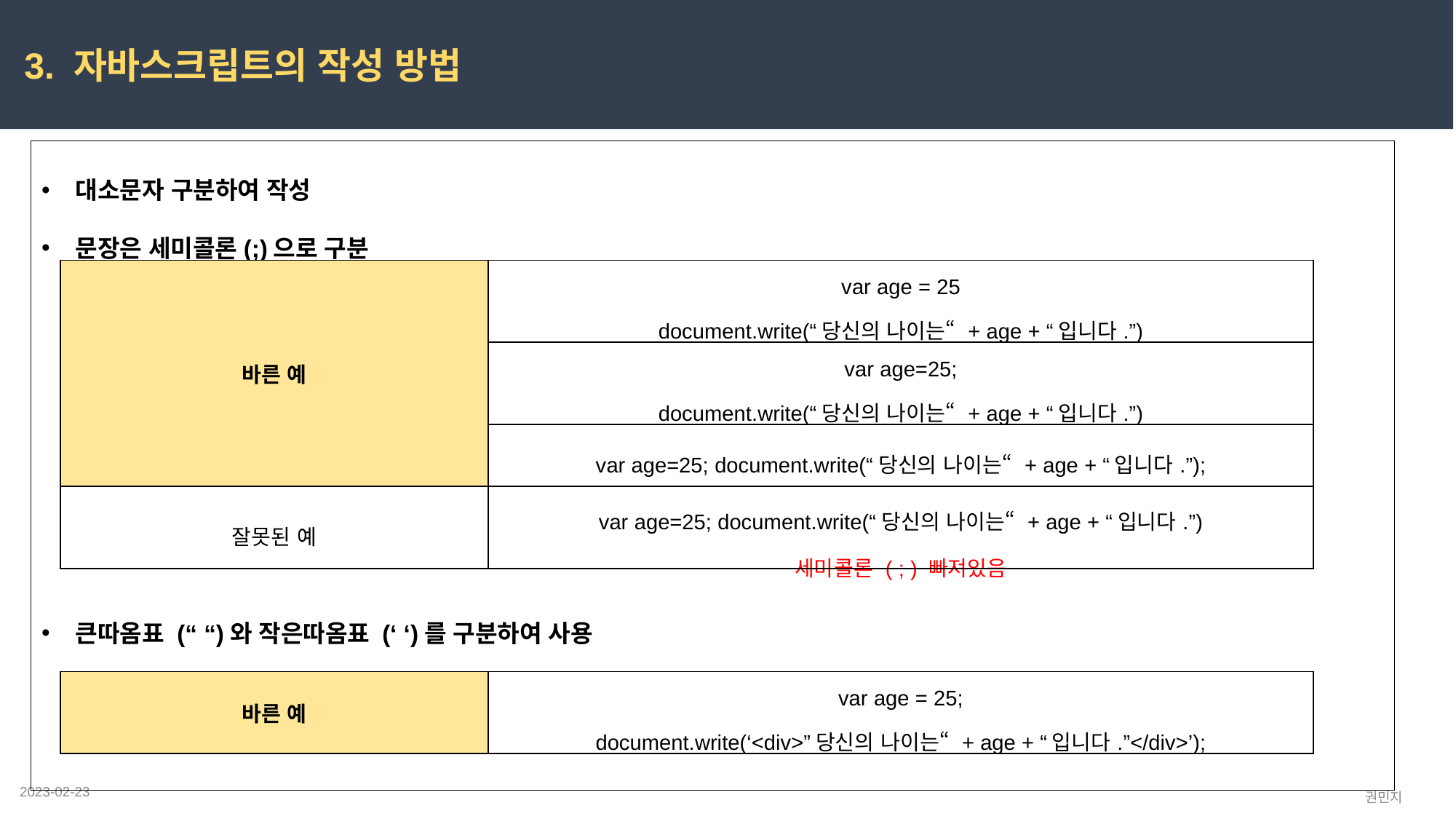

3. 자바스크립트의 작성 방법
대소문자 구분하여 작성
문장은 세미콜론(;)으로 구분

큰따옴표 (“ “)와 작은따옴표 (‘ ‘)를 구분하여 사용

| 바른 예 | var age = 25 document.write(“당신의 나이는“ + age + “입니다.”) |
| --- | --- |
|  | var age=25; document.write(“당신의 나이는“ + age + “입니다.”) |
|  | var age=25; document.write(“당신의 나이는“ + age + “입니다.”); |
| 잘못된 예 | var age=25; document.write(“당신의 나이는“ + age + “입니다.”) 세미콜론 ( ; ) 빠져있음 |
| 바른 예 | var age = 25; document.write(‘<div>”당신의 나이는“ + age + “입니다.”</div>’); |
| --- | --- |
2023-02-23
권민지